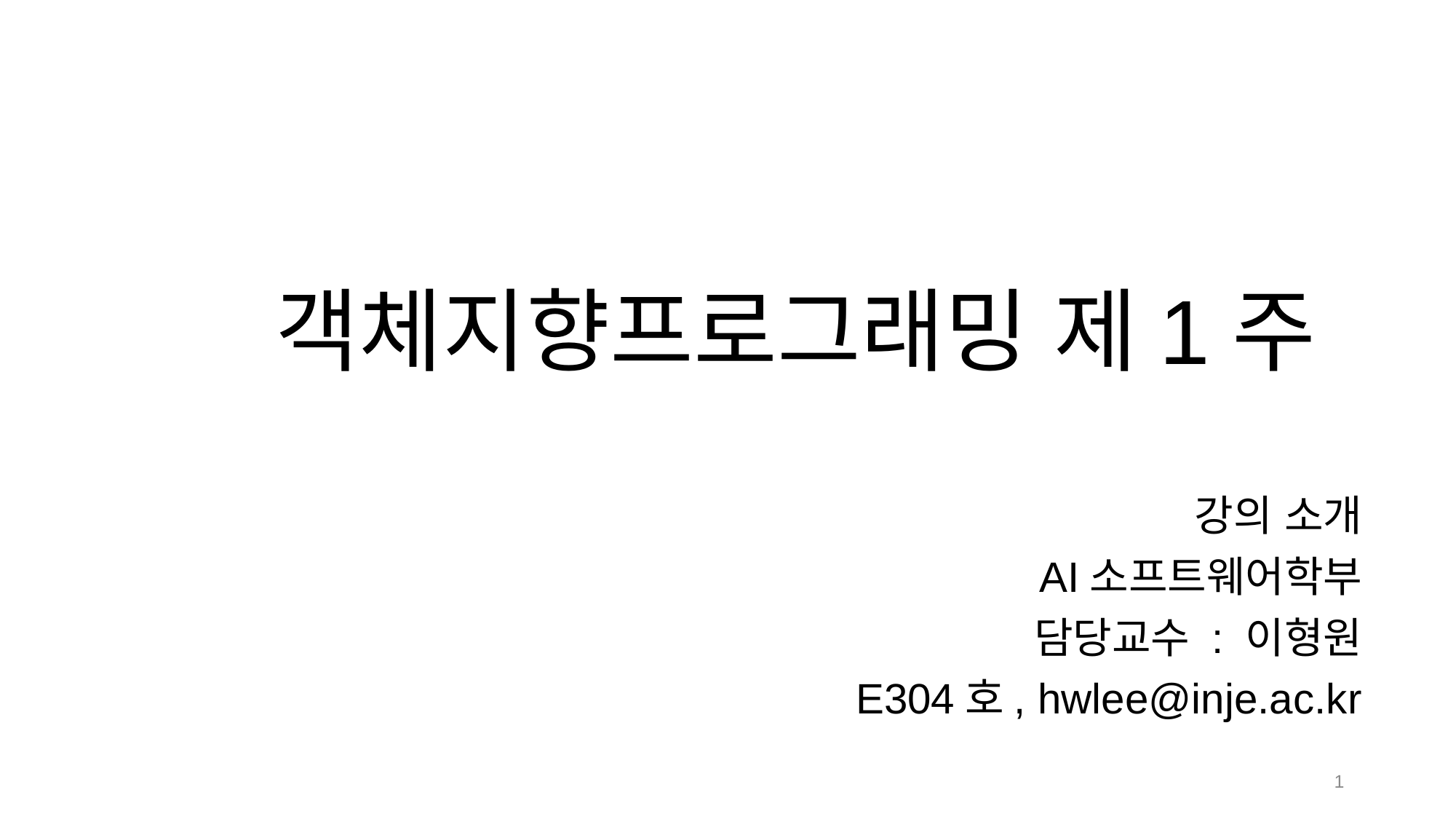

# 객체지향프로그래밍 제1주
강의 소개
AI소프트웨어학부
담당교수 : 이형원
E304호, hwlee@inje.ac.kr
1